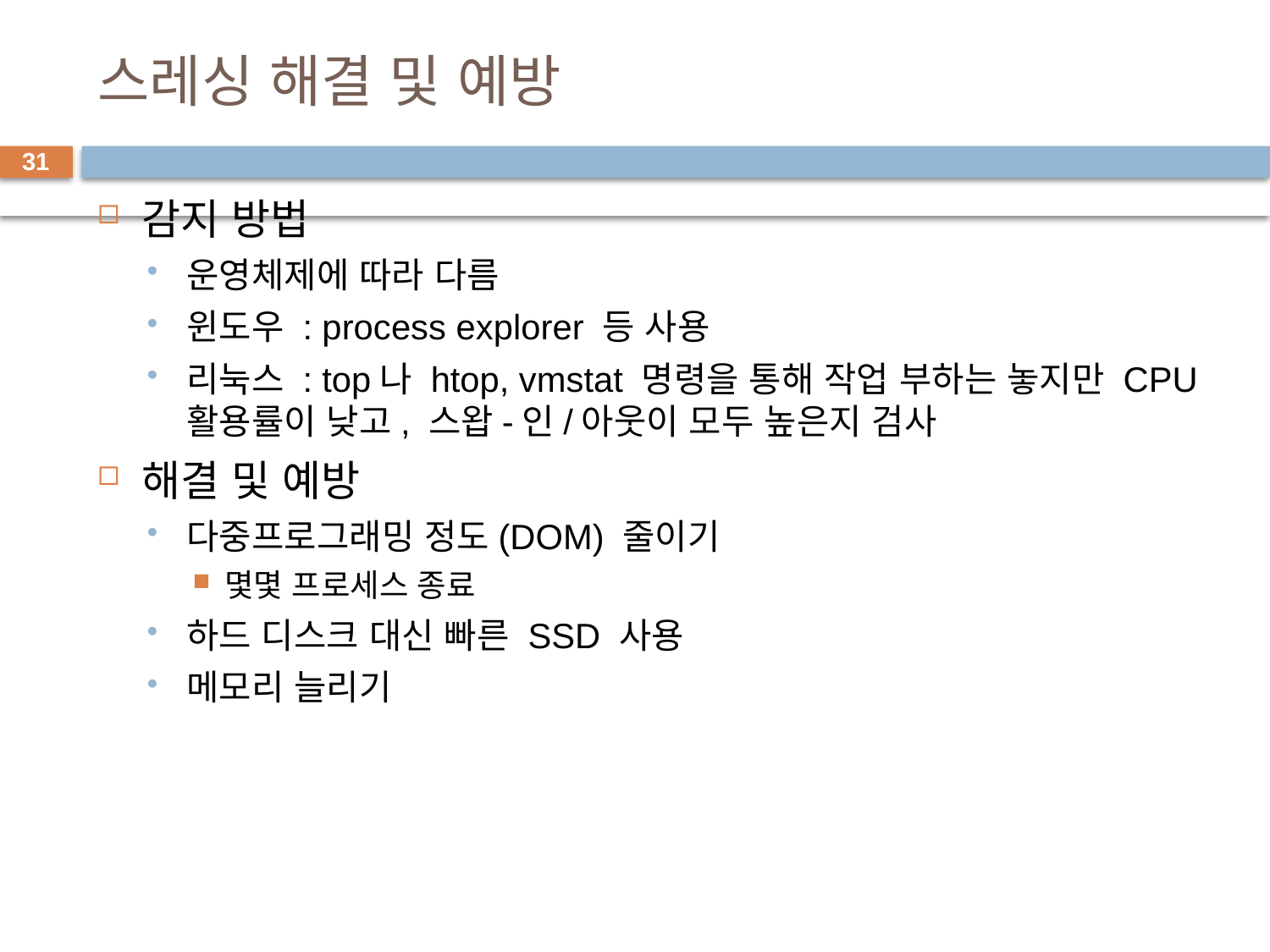

# 스레싱 해결 및 예방
31
감지 방법
운영체제에 따라 다름
윈도우 : process explorer 등 사용
리눅스 : top나 htop, vmstat 명령을 통해 작업 부하는 놓지만 CPU 활용률이 낮고, 스왑-인/아웃이 모두 높은지 검사
해결 및 예방
다중프로그래밍 정도(DOM) 줄이기
몇몇 프로세스 종료
하드 디스크 대신 빠른 SSD 사용
메모리 늘리기